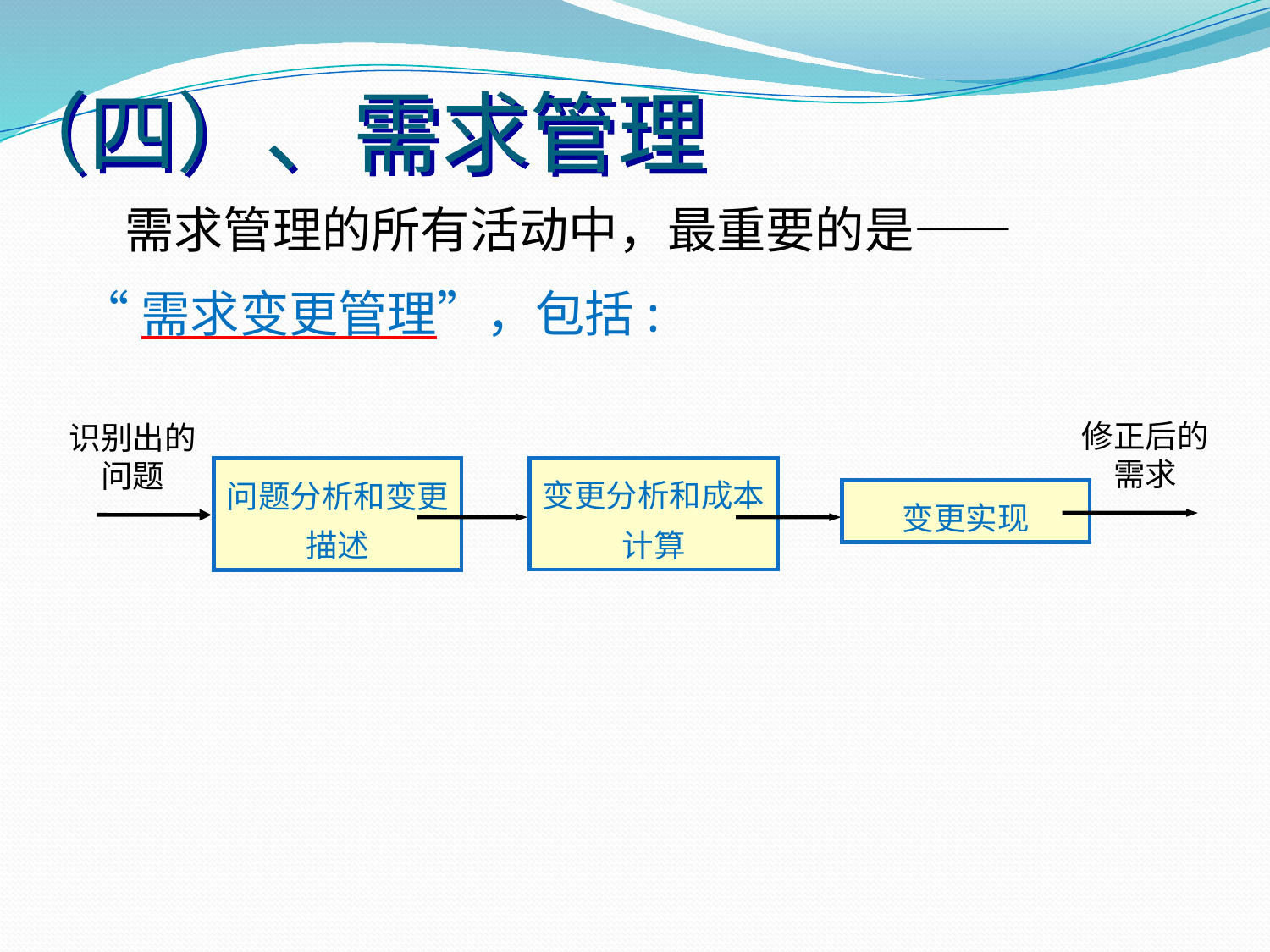

（四）、需求管理
    需求管理的所有活动中，最重要的是——
 “需求变更管理”，包括:
修正后的需求

识别出的问题

变更分析和成本计算
问题分析和变更描述
变更实现